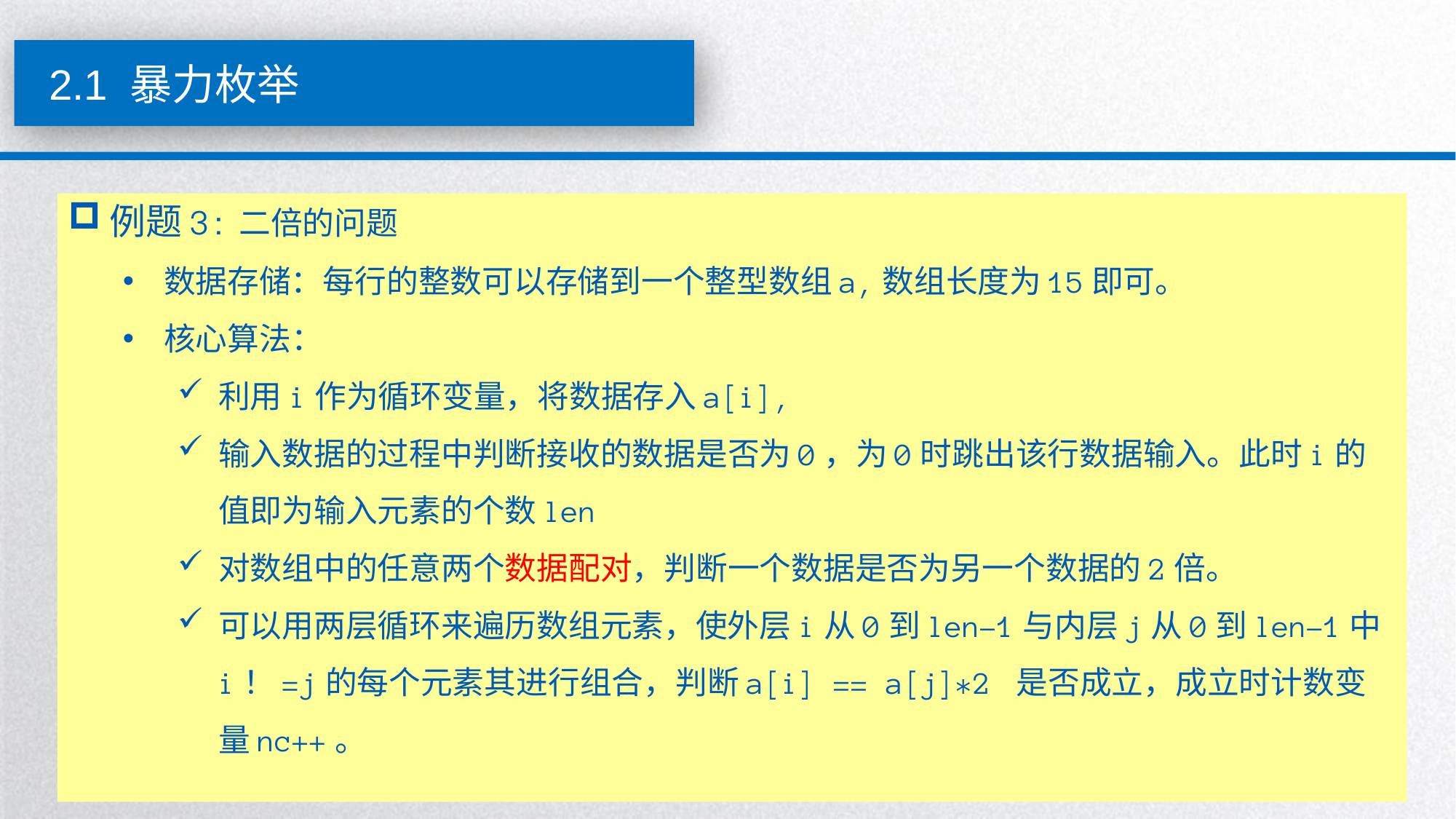

2.1 暴力枚举
例题3:二倍的问题
数据存储：每行的整数可以存储到一个整型数组a,数组长度为15即可。
核心算法：
利用i作为循环变量，将数据存入a[i],
输入数据的过程中判断接收的数据是否为0，为0时跳出该行数据输入。此时i的值即为输入元素的个数len
对数组中的任意两个数据配对，判断一个数据是否为另一个数据的2倍。
可以用两层循环来遍历数组元素，使外层i从0到len-1与内层j从0到len-1中 i！=j的每个元素其进行组合，判断a[i] == a[j]*2 是否成立，成立时计数变量nc++。

16